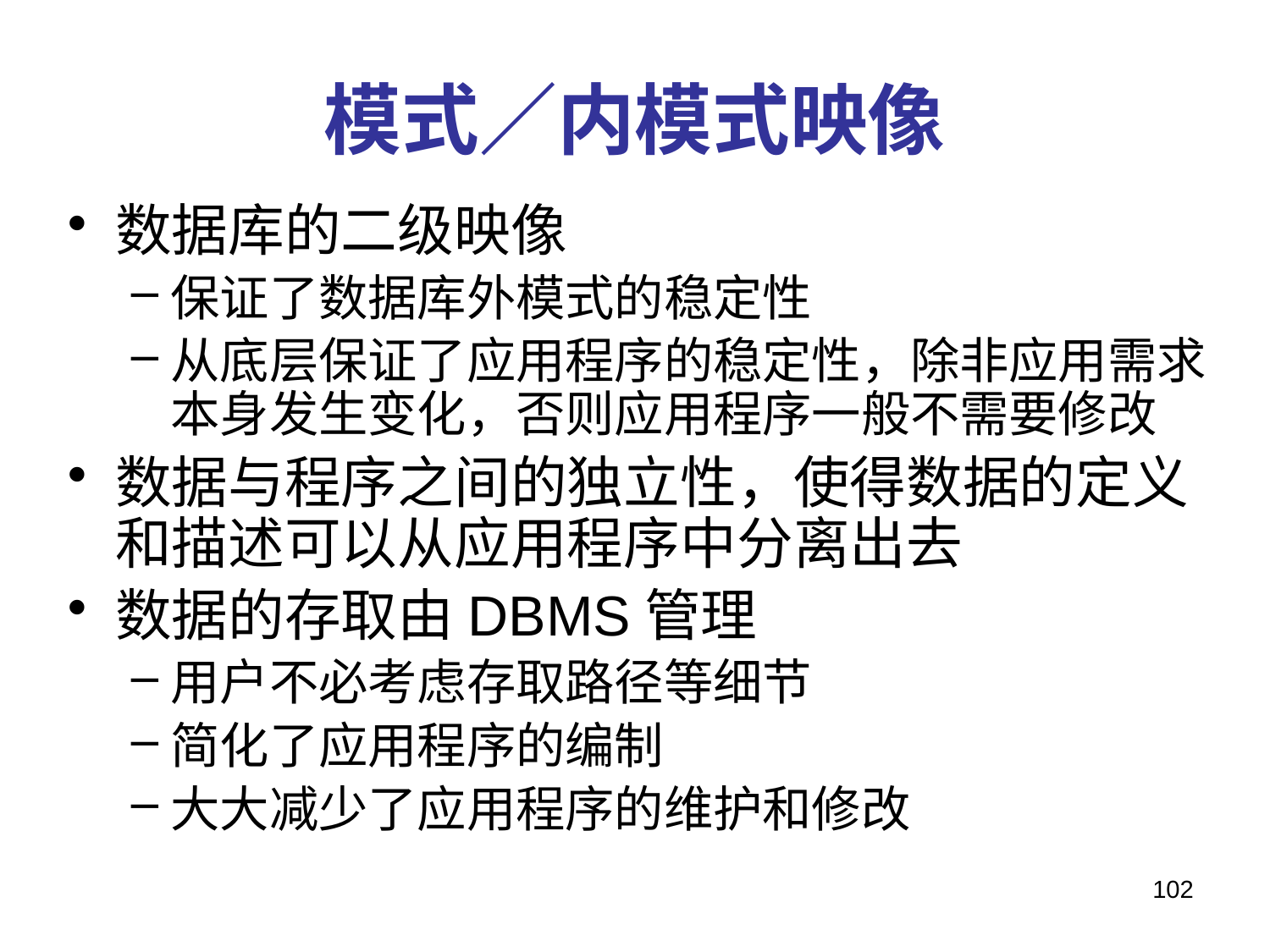

# 模式／内模式映像
数据库的二级映像
保证了数据库外模式的稳定性
从底层保证了应用程序的稳定性，除非应用需求本身发生变化，否则应用程序一般不需要修改
数据与程序之间的独立性，使得数据的定义和描述可以从应用程序中分离出去
数据的存取由DBMS管理
用户不必考虑存取路径等细节
简化了应用程序的编制
大大减少了应用程序的维护和修改
102